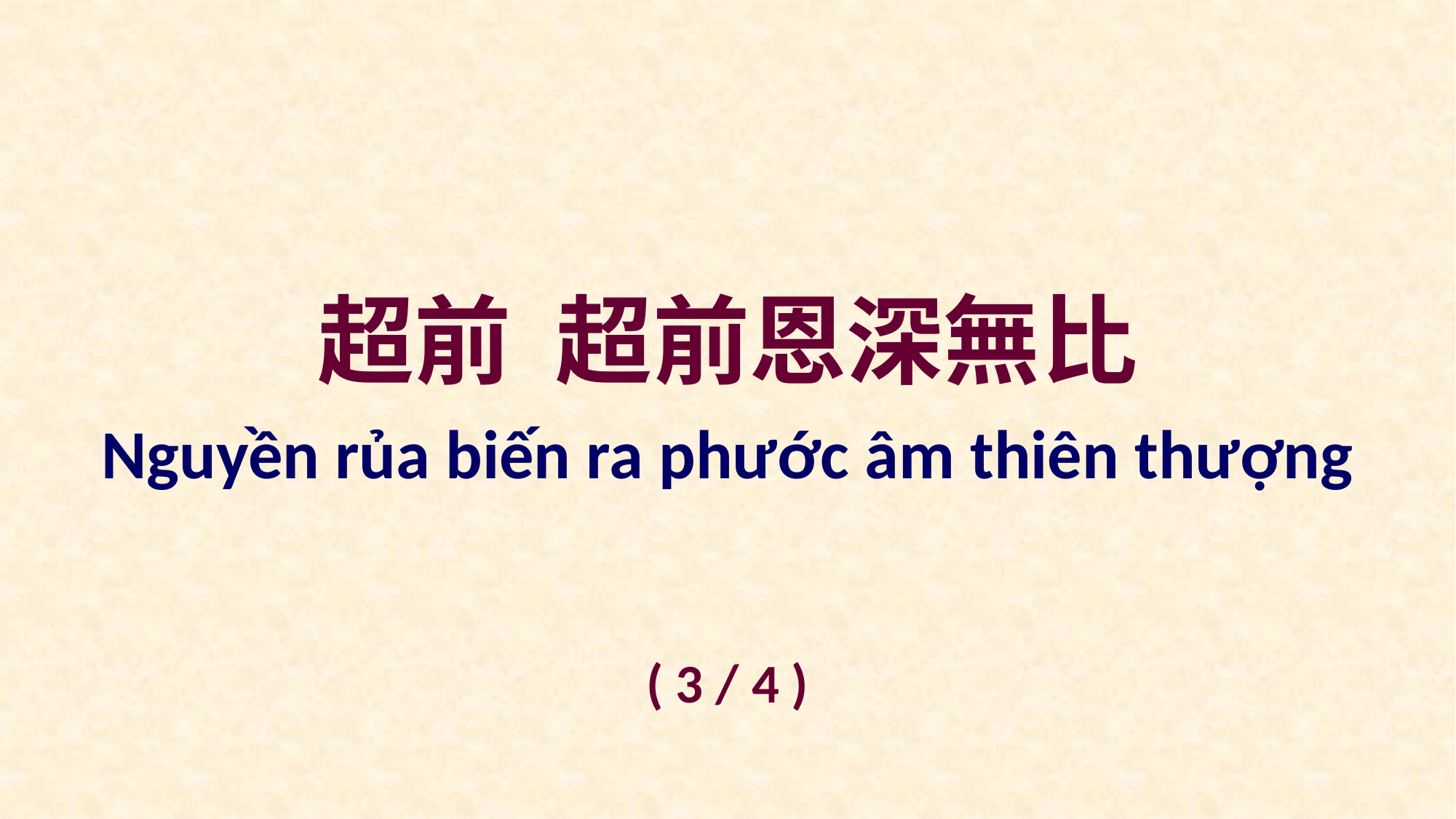

超前  超前恩深無比
Nguyền rủa biến ra phước âm thiên thượng
( 3 / 4 )